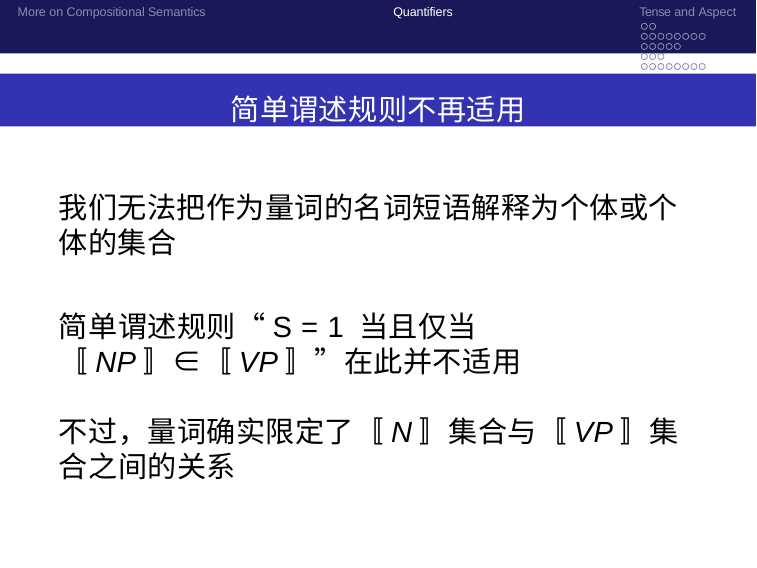

More on Compositional Semantics
Quantifiers
Tense and Aspect

简单谓述规则不再适用
我们无法把作为量词的名词短语解释为个体或个体的集合

简单谓述规则“S = 1 当且仅当〚NP〛∈〚VP〛”在此并不适用

不过，量词确实限定了〚N〛集合与〚VP〛集合之间的关系